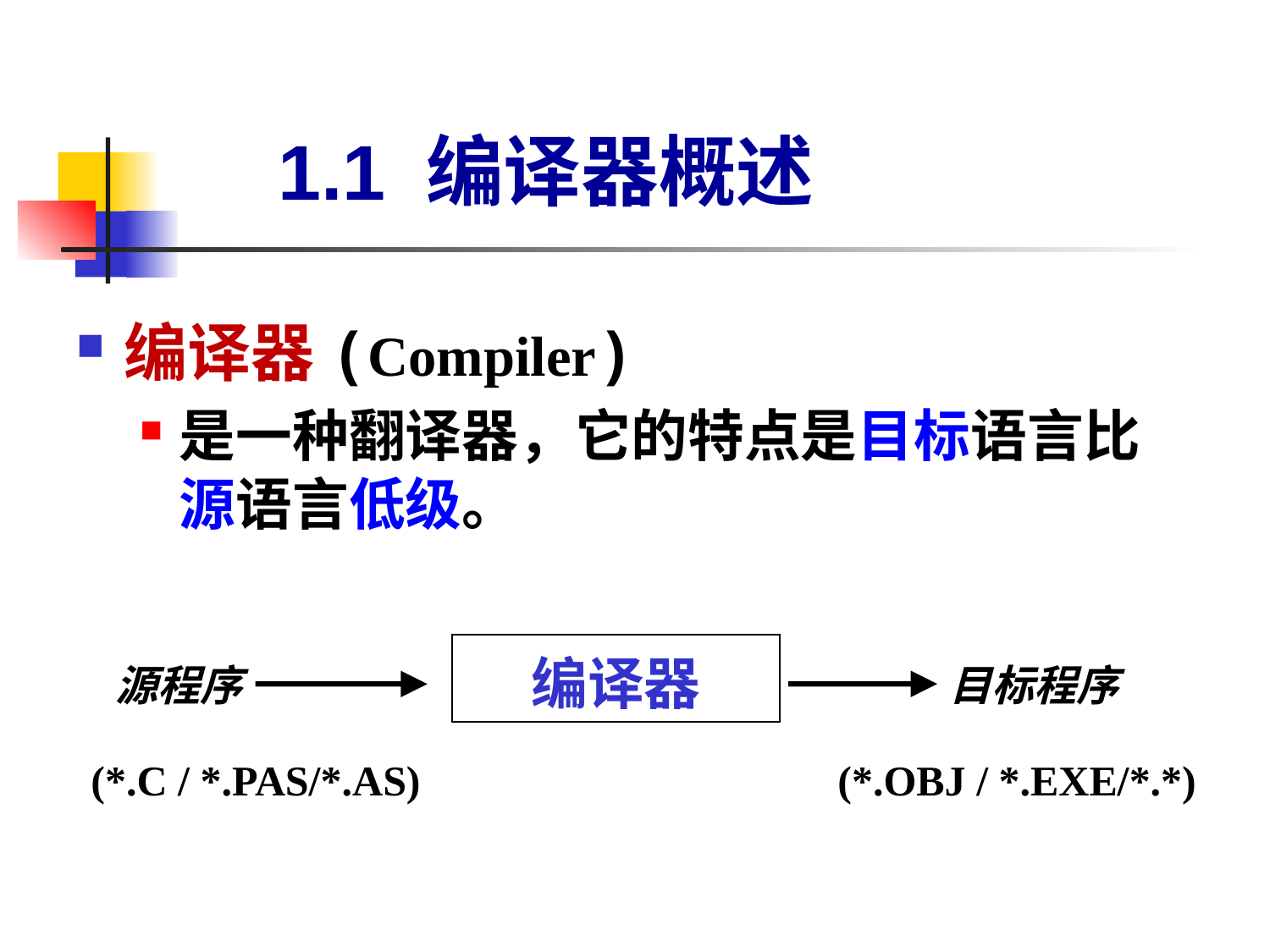

# 1.1 编译器概述
编译器(Compiler)
是一种翻译器，它的特点是目标语言比源语言低级。
编译器
源程序
目标程序
(*.C / *.PAS/*.AS)
(*.OBJ / *.EXE/*.*)